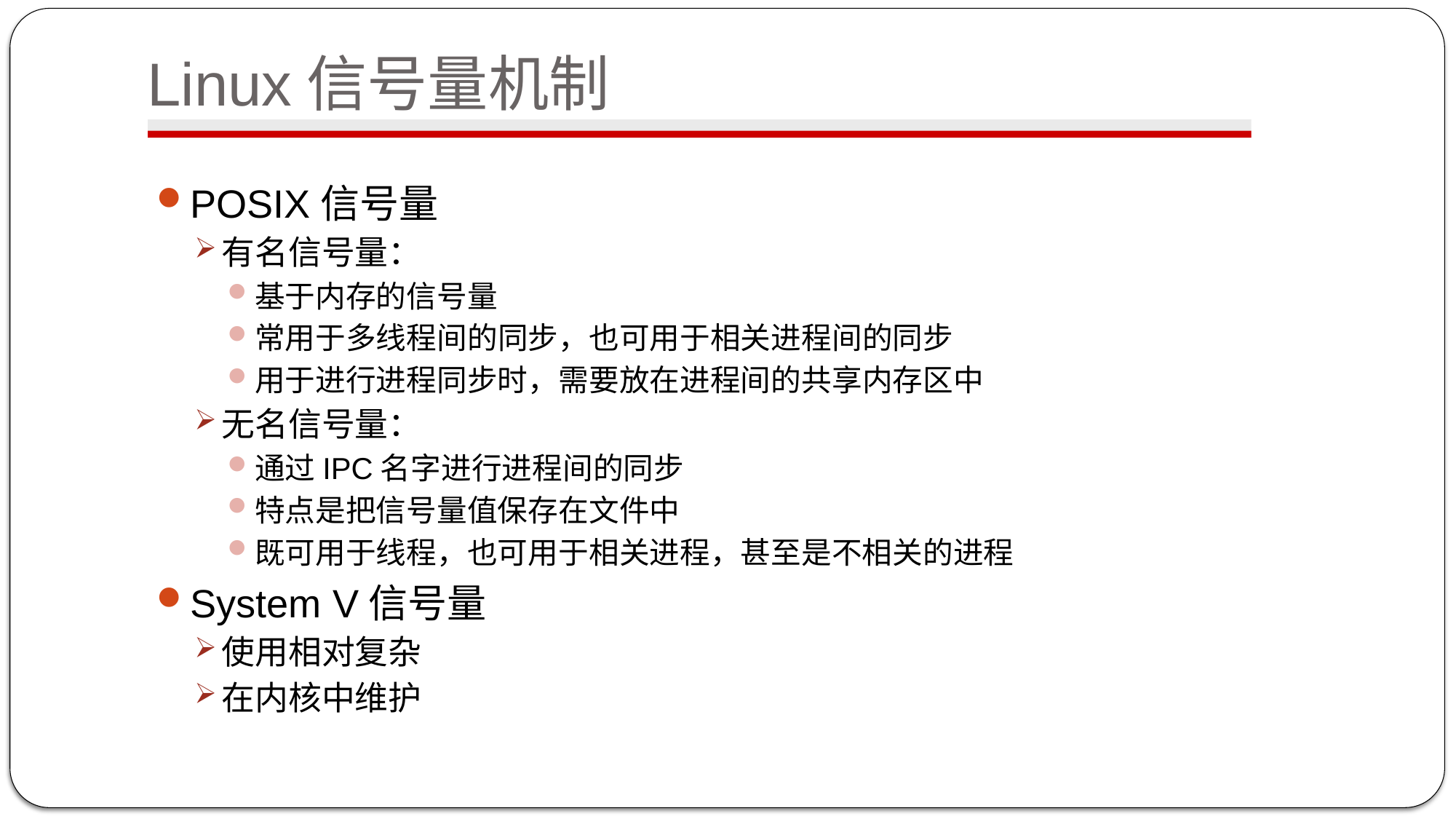

# Linux信号量机制
POSIX信号量
有名信号量：
基于内存的信号量
常用于多线程间的同步，也可用于相关进程间的同步
用于进行进程同步时，需要放在进程间的共享内存区中
无名信号量：
通过IPC名字进行进程间的同步
特点是把信号量值保存在文件中
既可用于线程，也可用于相关进程，甚至是不相关的进程
System V信号量
使用相对复杂
在内核中维护